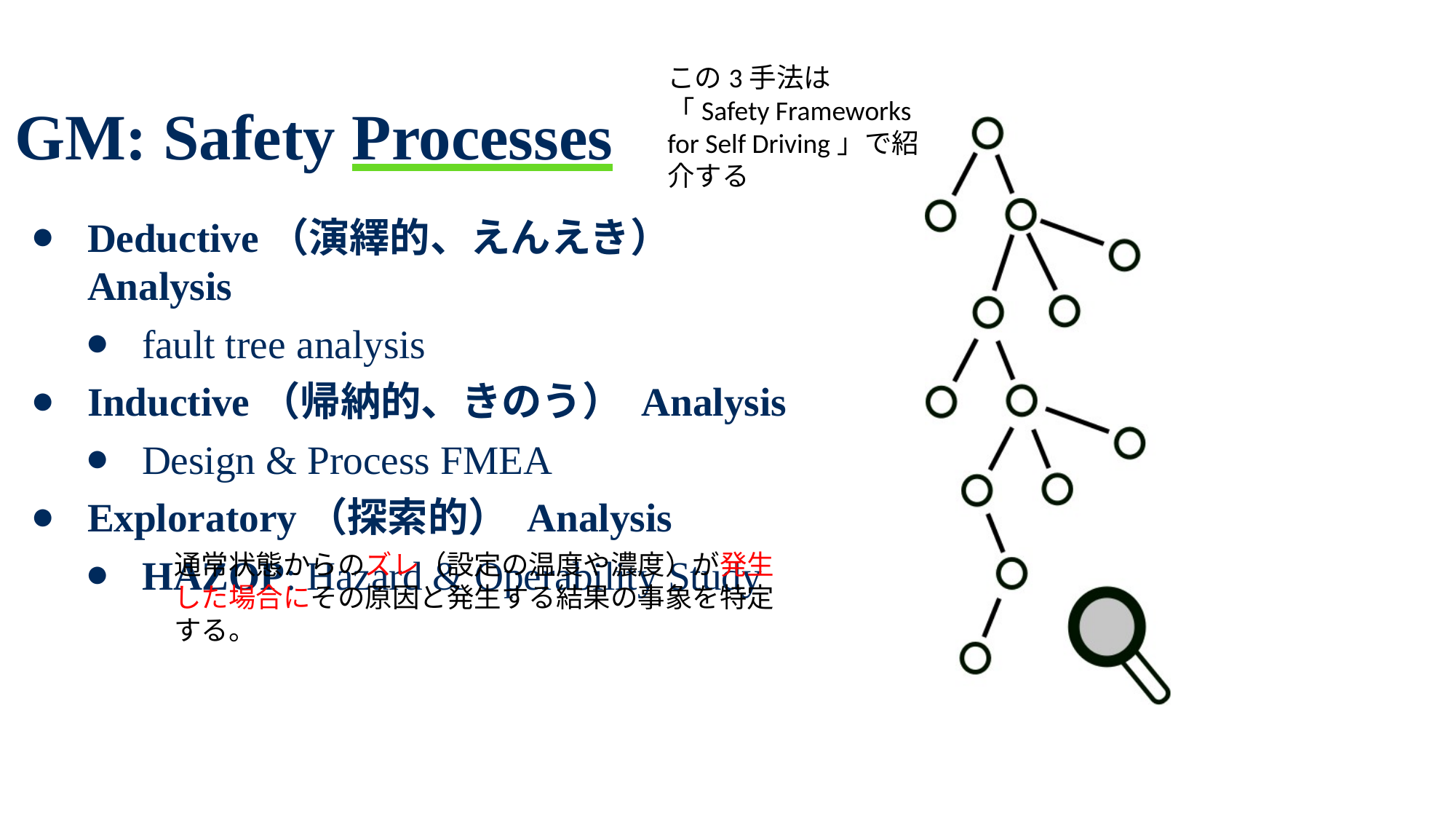

この3手法は「Safety Frameworks for Self Driving」で紹介する
# GM: Safety Processes

Deductive（演繹的、えんえき） Analysis
fault tree analysis
Inductive（帰納的、きのう） Analysis
Design & Process FMEA
Exploratory（探索的） Analysis
HAZOP: Hazard & Operability Study

通常状態からのズレ（設定の温度や濃度）が発生した場合にその原因と発生する結果の事象を特定する。